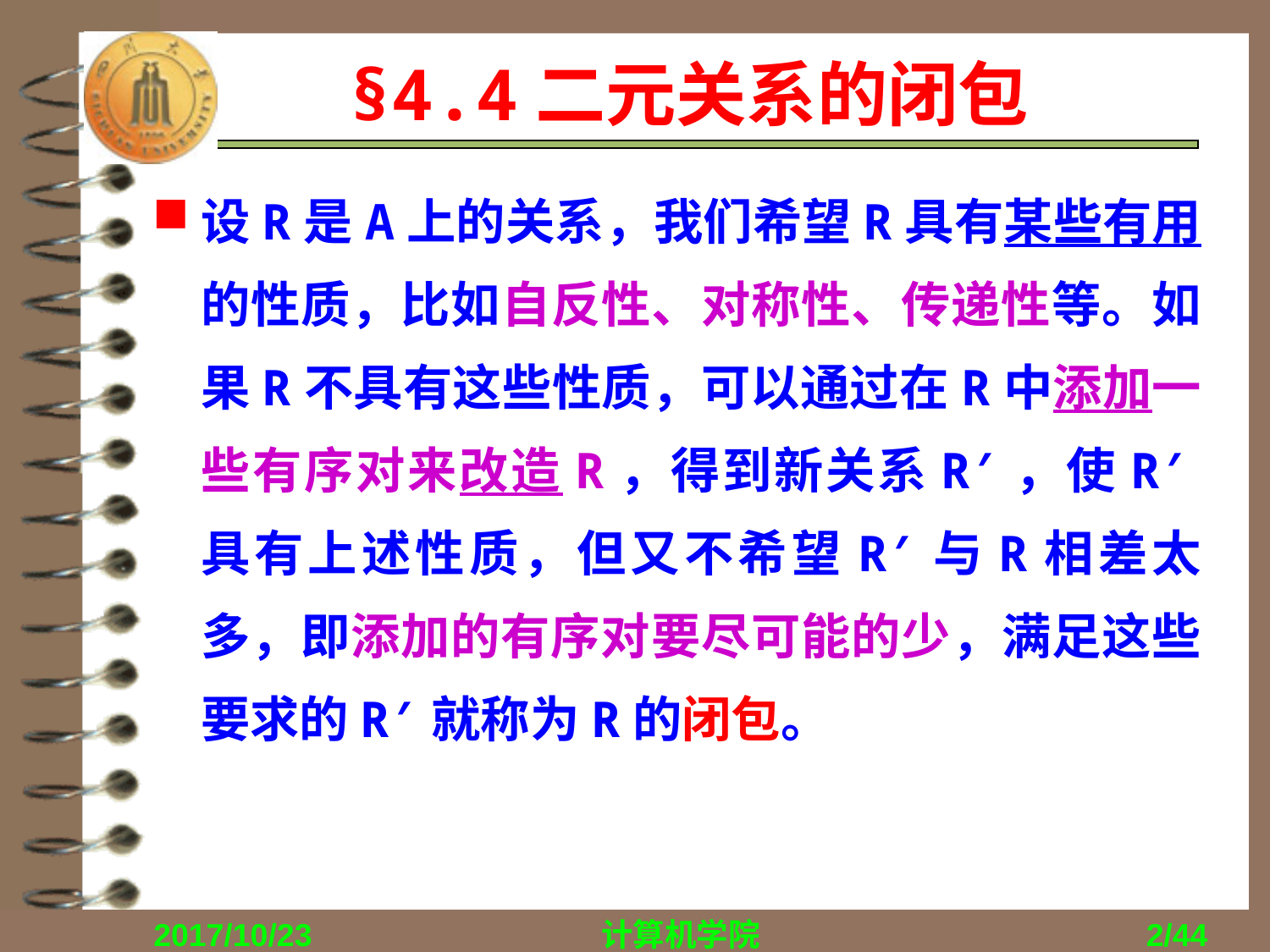

# §4.4二元关系的闭包
设R是A上的关系，我们希望R具有某些有用的性质，比如自反性、对称性、传递性等。如果R不具有这些性质，可以通过在R中添加一些有序对来改造R，得到新关系R′，使R′具有上述性质，但又不希望R′与R相差太多，即添加的有序对要尽可能的少，满足这些要求的R′就称为R的闭包。

2017/10/23
计算机学院
2/44